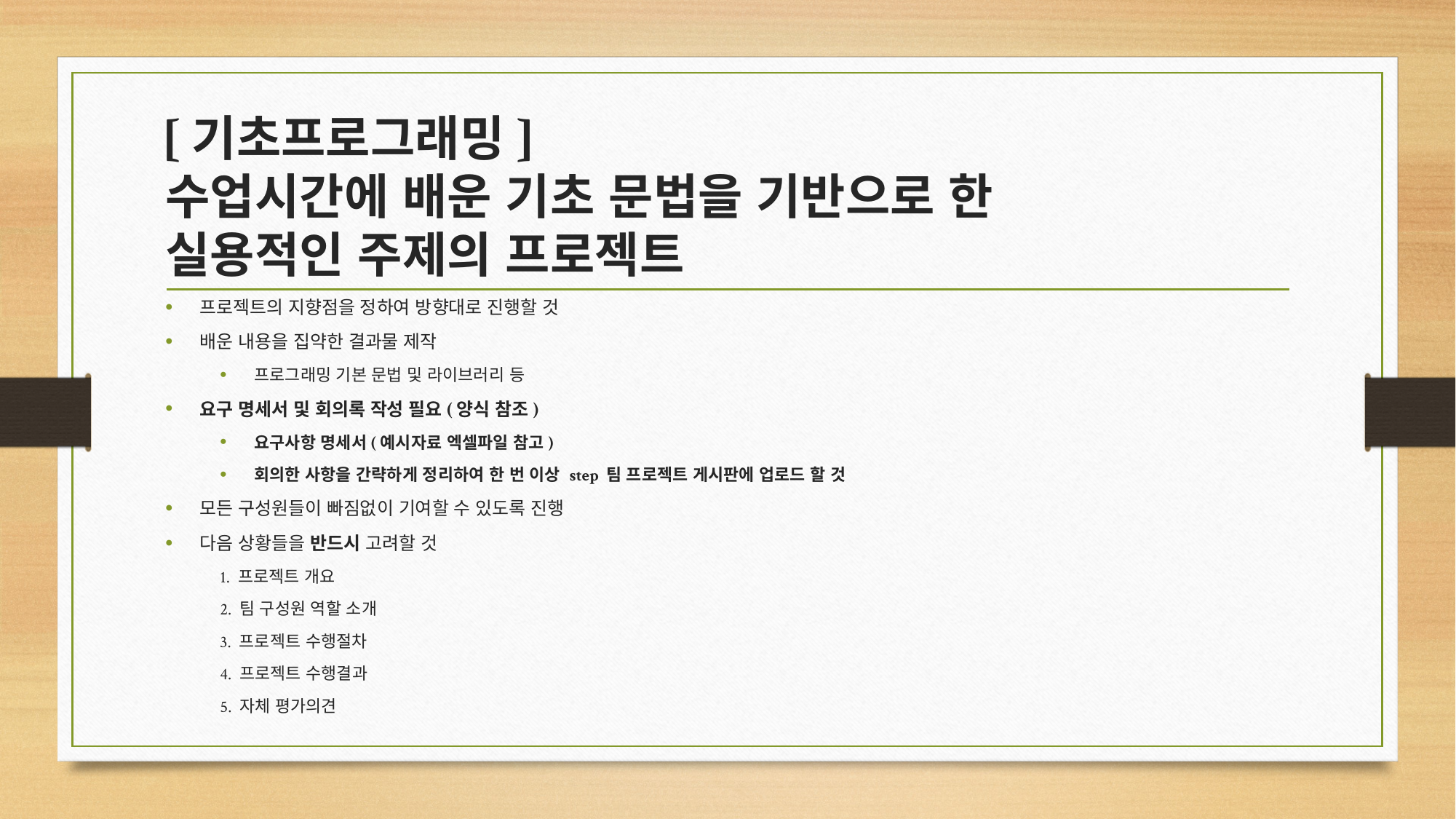

# [기초프로그래밍] 수업시간에 배운 기초 문법을 기반으로 한 실용적인 주제의 프로젝트
프로젝트의 지향점을 정하여 방향대로 진행할 것
배운 내용을 집약한 결과물 제작
프로그래밍 기본 문법 및 라이브러리 등
요구 명세서 및 회의록 작성 필요(양식 참조)
요구사항 명세서(예시자료 엑셀파일 참고)
회의한 사항을 간략하게 정리하여 한 번 이상 step 팀 프로젝트 게시판에 업로드 할 것
모든 구성원들이 빠짐없이 기여할 수 있도록 진행
다음 상황들을 반드시 고려할 것
1. 프로젝트 개요
2. 팀 구성원 역할 소개
3. 프로젝트 수행절차
4. 프로젝트 수행결과
5. 자체 평가의견